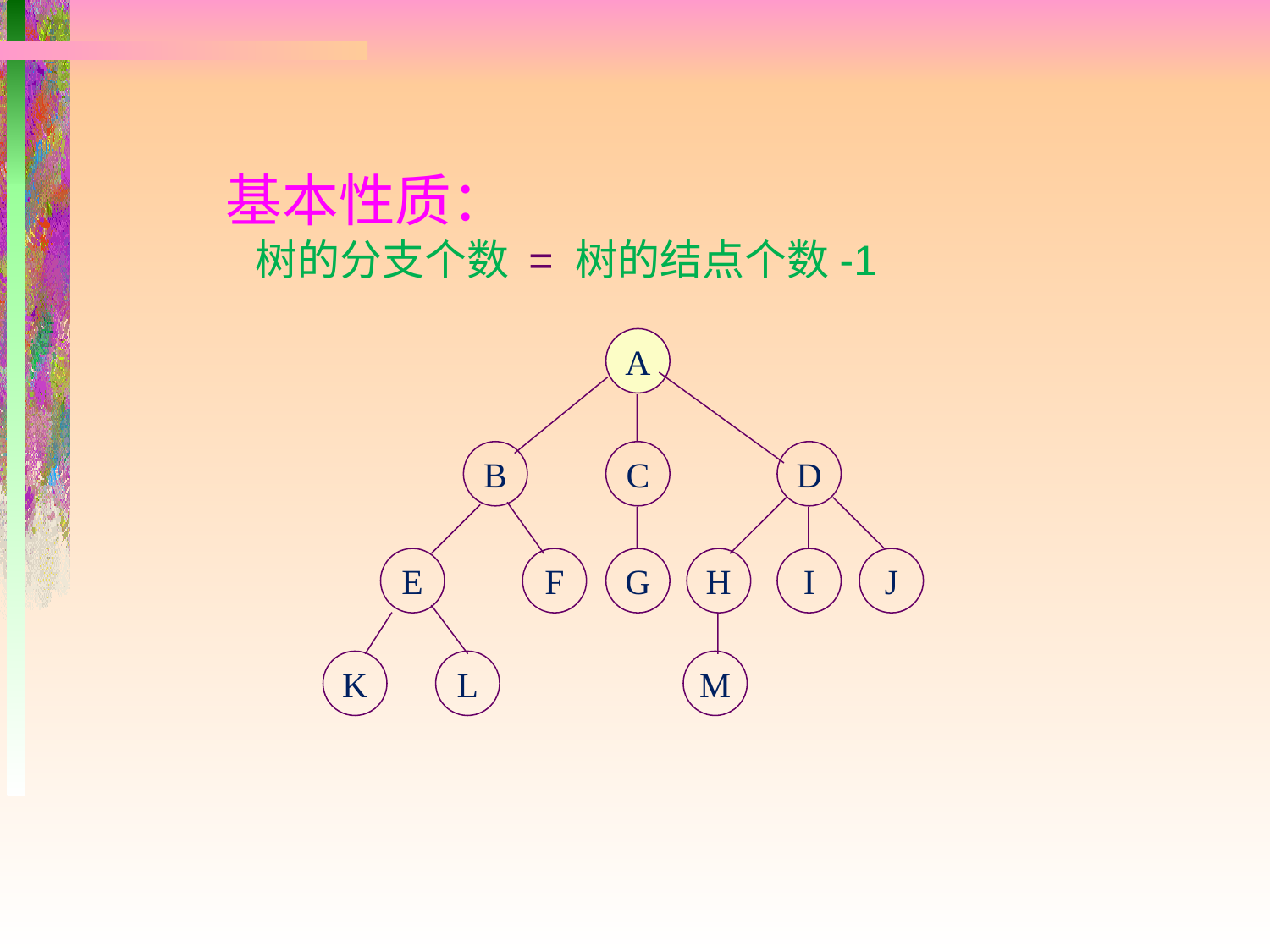

基本性质：
  树的分支个数 = 树的结点个数-1
A

B
C
D

E
F
G
H
I
J

K
L
M